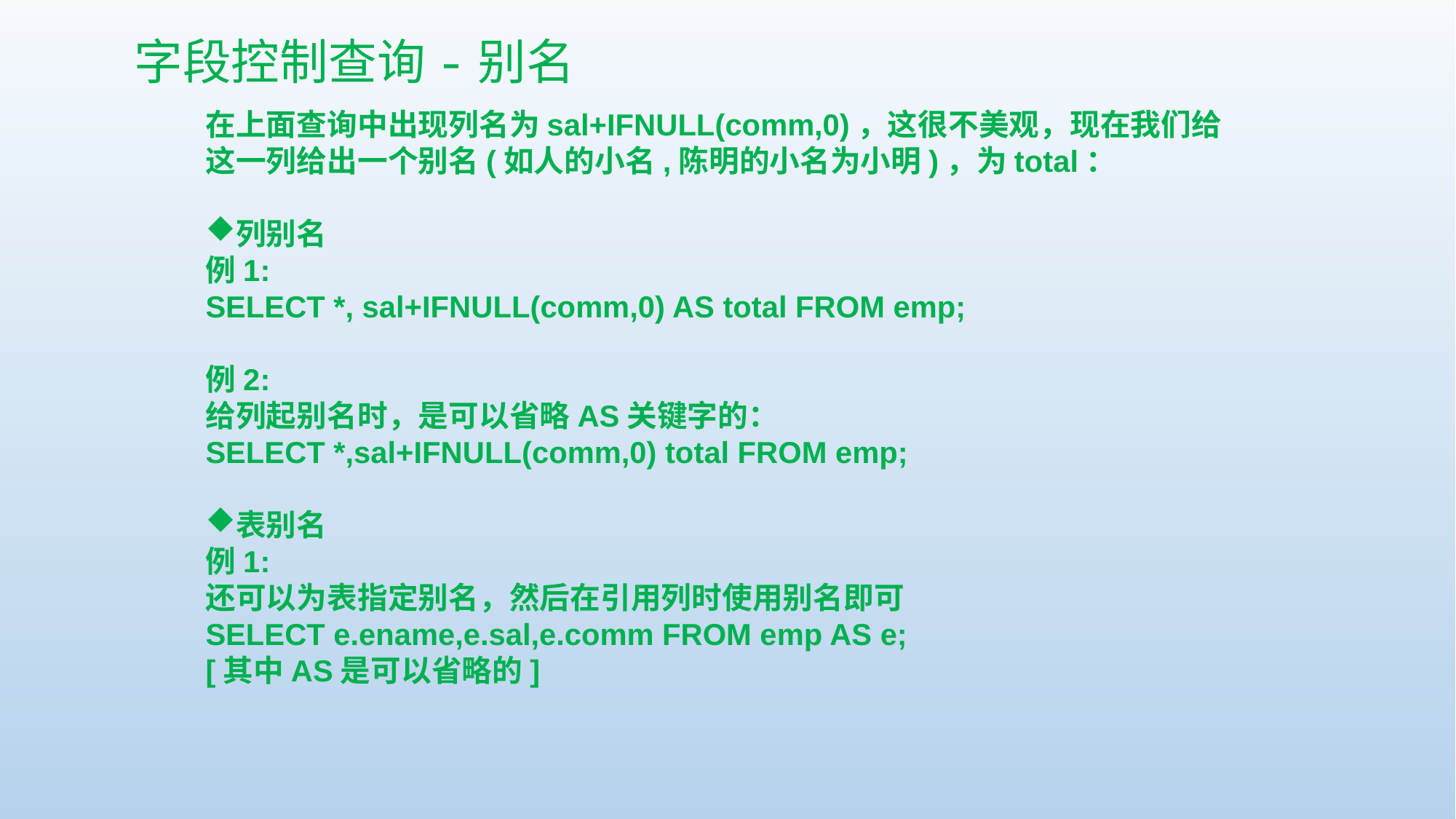

字段控制查询-别名
在上面查询中出现列名为sal+IFNULL(comm,0)，这很不美观，现在我们给这一列给出一个别名(如人的小名,陈明的小名为小明)，为total：

列别名
例1:
SELECT *, sal+IFNULL(comm,0) AS total FROM emp;

例2:
给列起别名时，是可以省略AS关键字的：
SELECT *,sal+IFNULL(comm,0) total FROM emp;

表别名
例1:
还可以为表指定别名，然后在引用列时使用别名即可
SELECT e.ename,e.sal,e.comm FROM emp AS e;
[其中AS是可以省略的]